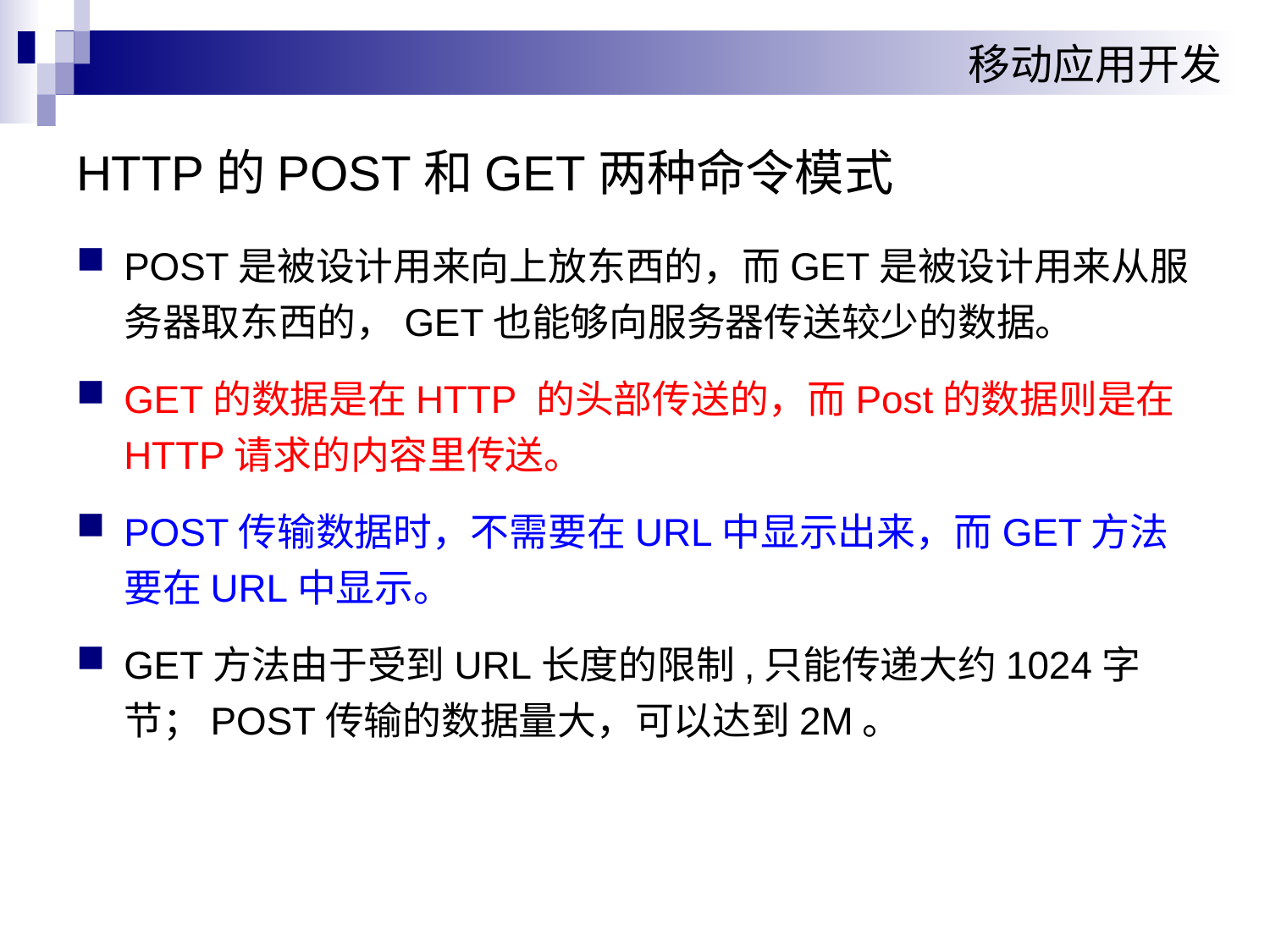

# HTTP的POST和GET两种命令模式
POST是被设计用来向上放东西的，而GET是被设计用来从服务器取东西的，GET也能够向服务器传送较少的数据。
GET的数据是在HTTP 的头部传送的，而Post的数据则是在HTTP请求的内容里传送。
POST传输数据时，不需要在URL中显示出来，而GET方法要在URL中显示。
GET方法由于受到URL长度的限制,只能传递大约1024字节；POST传输的数据量大，可以达到2M。